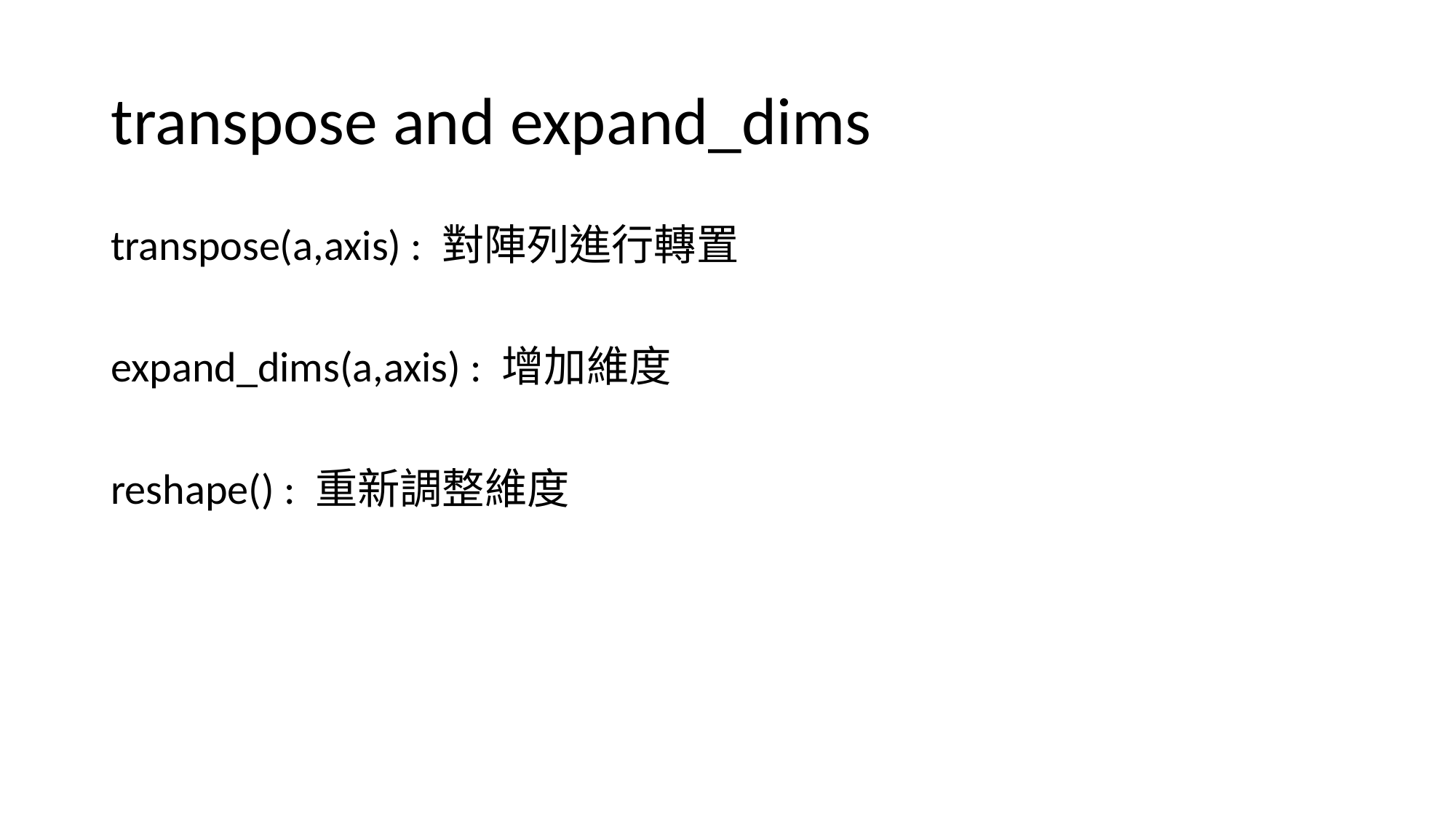

# transpose and expand_dims
transpose(a,axis) : 對陣列進行轉置

expand_dims(a,axis) : 增加維度

reshape() : 重新調整維度